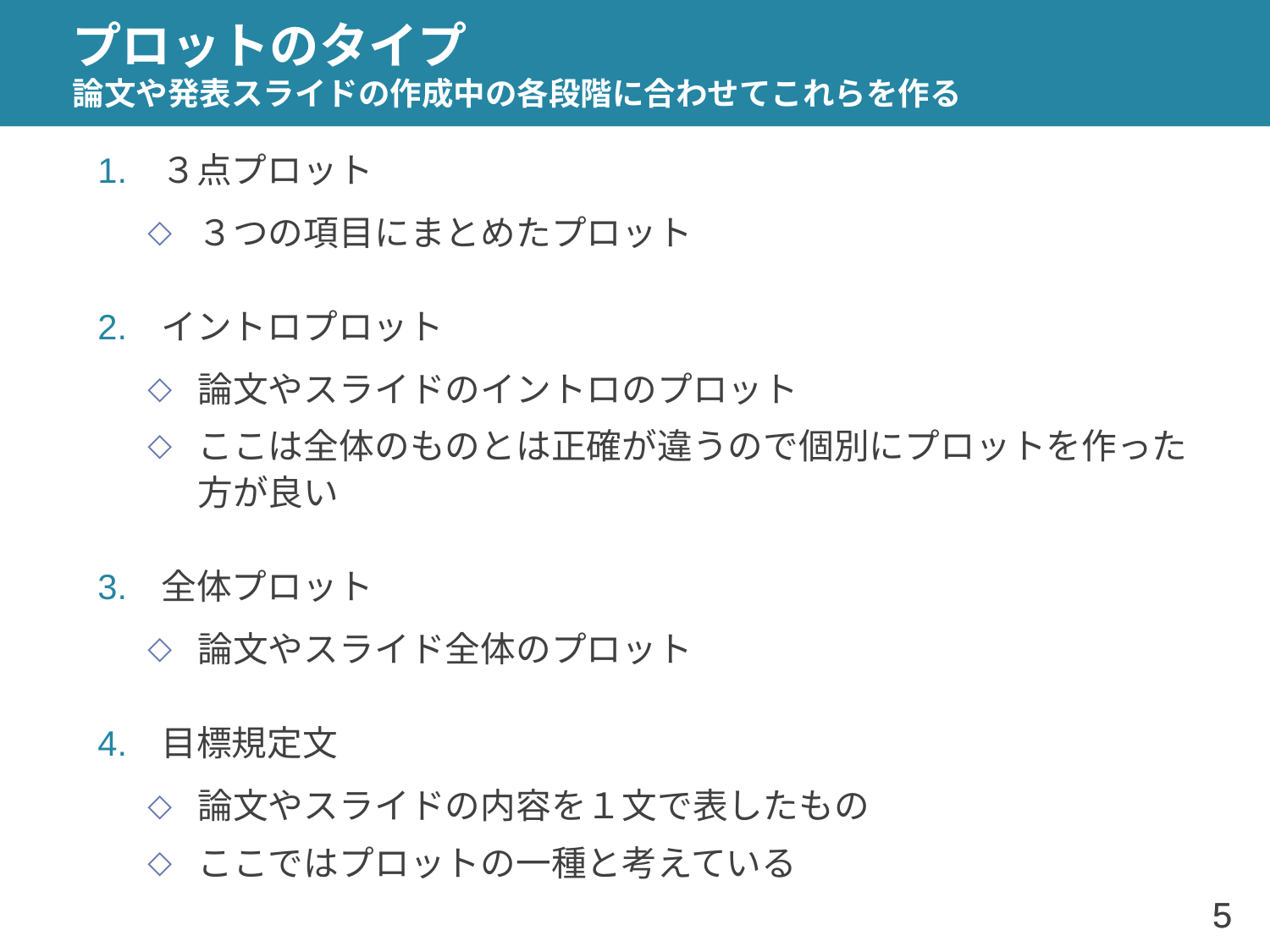

# プロットのタイプ 論文や発表スライドの作成中の各段階に合わせてこれらを作る
３点プロット
３つの項目にまとめたプロット
イントロプロット
論文やスライドのイントロのプロット
ここは全体のものとは正確が違うので個別にプロットを作った方が良い
全体プロット
論文やスライド全体のプロット
目標規定文
論文やスライドの内容を１文で表したもの
ここではプロットの一種と考えている